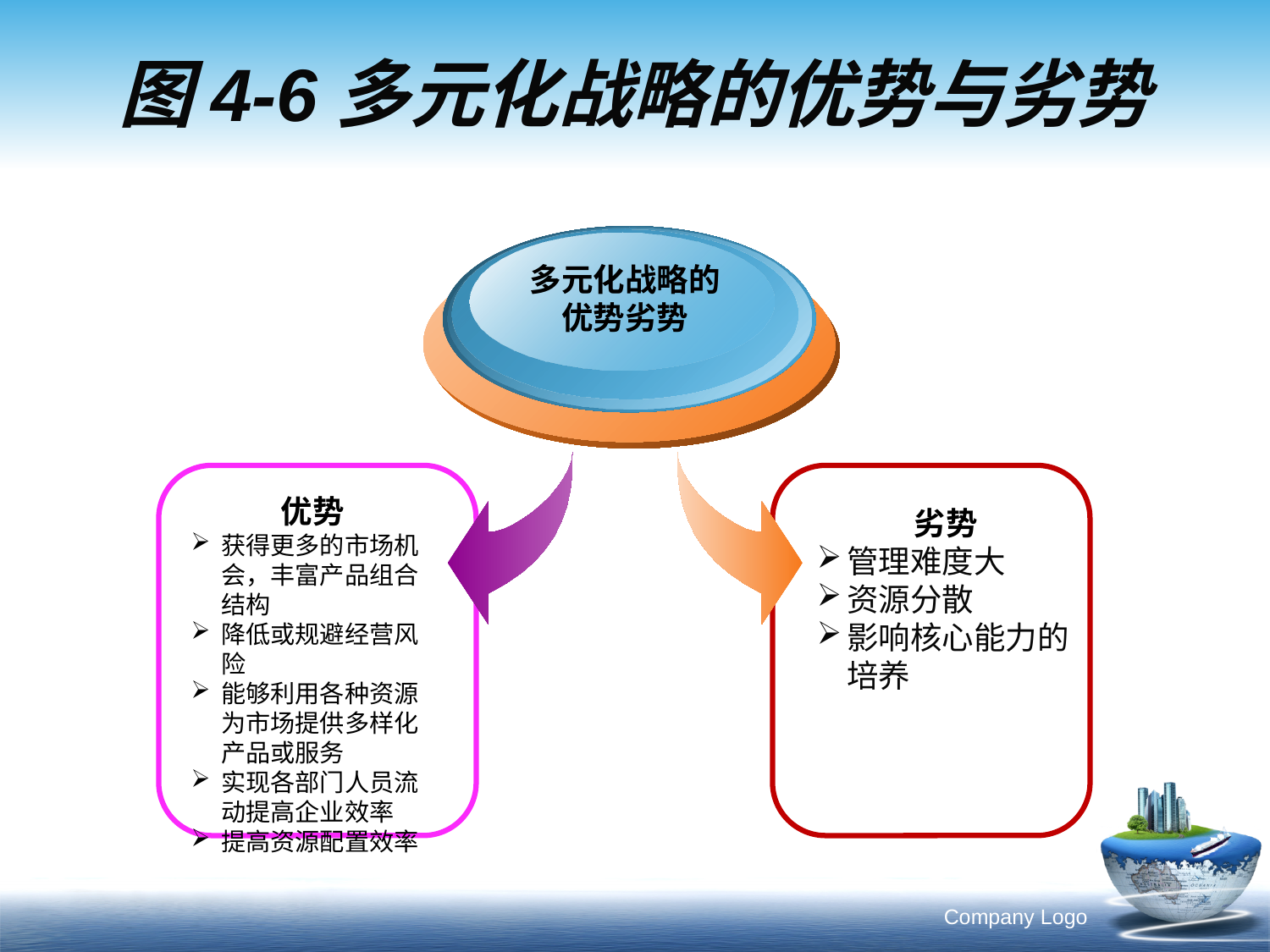

# 图4-6多元化战略的优势与劣势

多元化战略的
优势劣势

优势
获得更多的市场机会，丰富产品组合结构
降低或规避经营风险
能够利用各种资源为市场提供多样化产品或服务
实现各部门人员流动提高企业效率
提高资源配置效率
劣势
管理难度大
资源分散
影响核心能力的培养
Company Logo